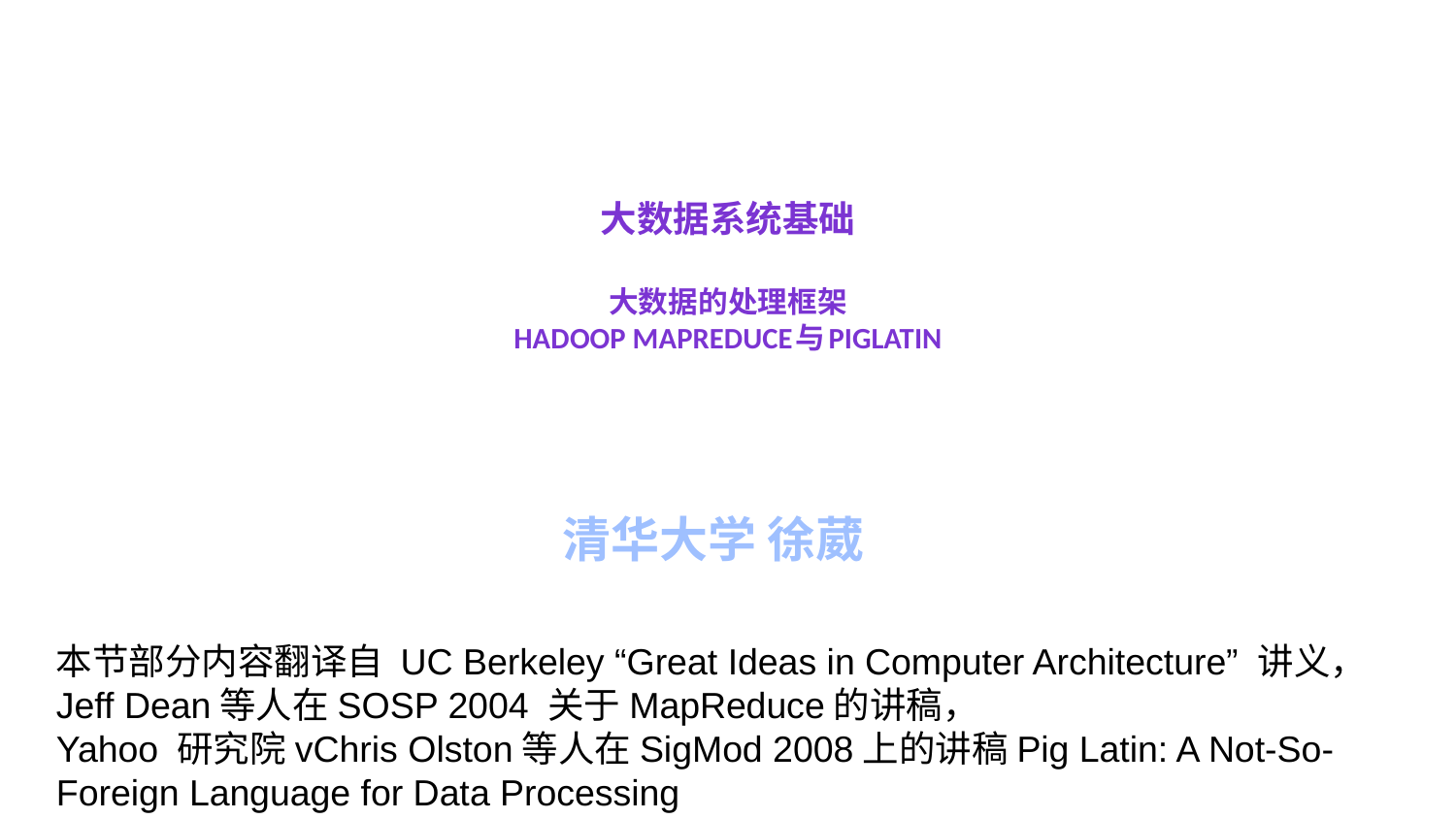

# 大数据系统基础 大数据的处理框架 Hadoop MapReduce与PigLatin
清华大学 徐葳

本节部分内容翻译自 UC Berkeley “Great Ideas in Computer Architecture” 讲义，
Jeff Dean等人在SOSP 2004 关于MapReduce的讲稿，
Yahoo 研究院vChris Olston等人在SigMod 2008上的讲稿Pig Latin: A Not-So-Foreign Language for Data Processing